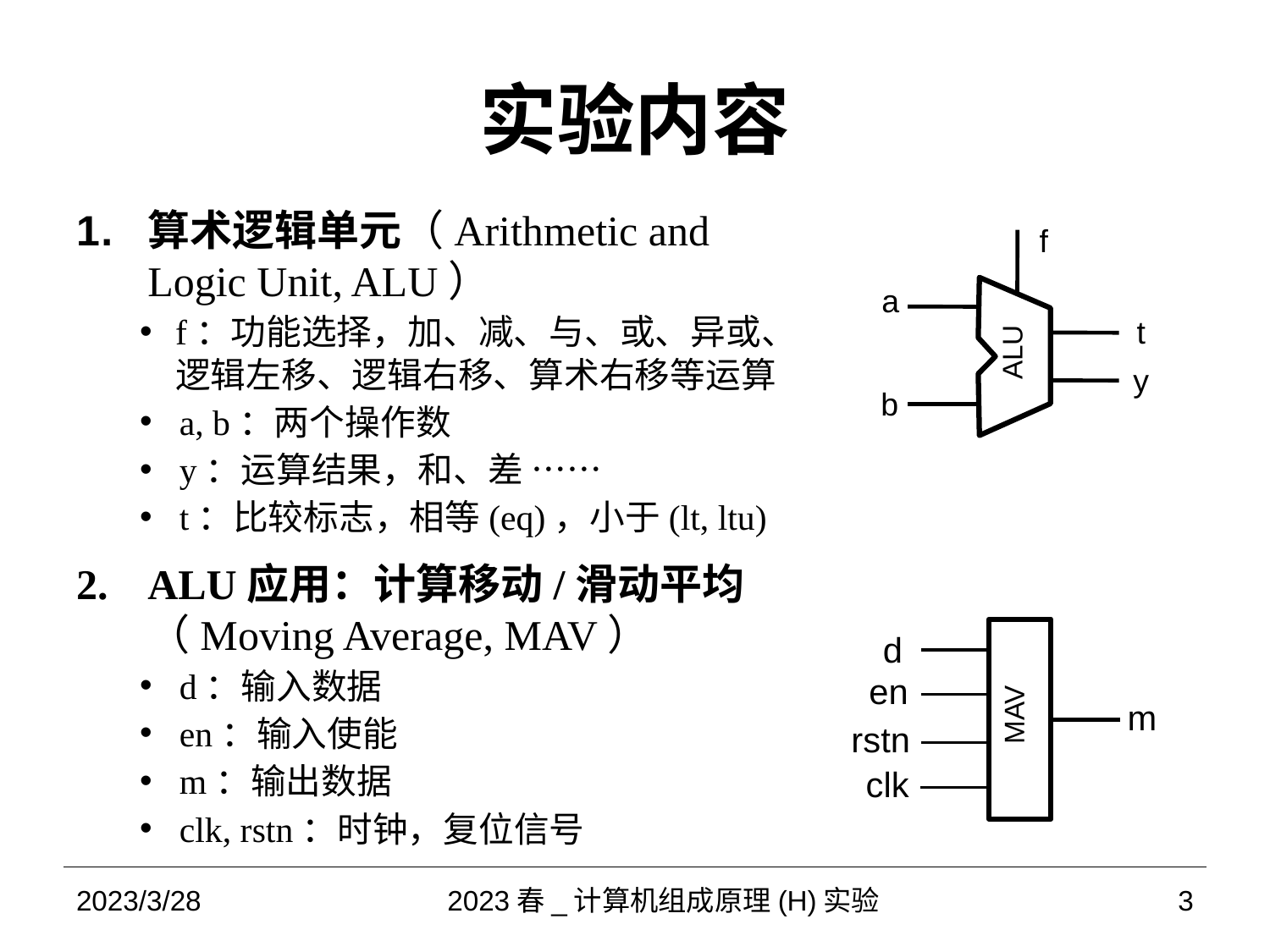

# 实验内容
算术逻辑单元（Arithmetic and Logic Unit, ALU）
f：功能选择，加、减、与、或、异或、逻辑左移、逻辑右移、算术右移等运算
a, b：两个操作数
y：运算结果，和、差 ……
t：比较标志，相等(eq)，小于(lt, ltu)
ALU应用：计算移动/滑动平均（Moving Average, MAV）
d：输入数据
en：输入使能
m：输出数据
clk, rstn：时钟，复位信号

f

a
t
ALU
y
b

d
en
MAV
m
rstn
clk
2023/3/28
2023春_计算机组成原理(H)实验
3